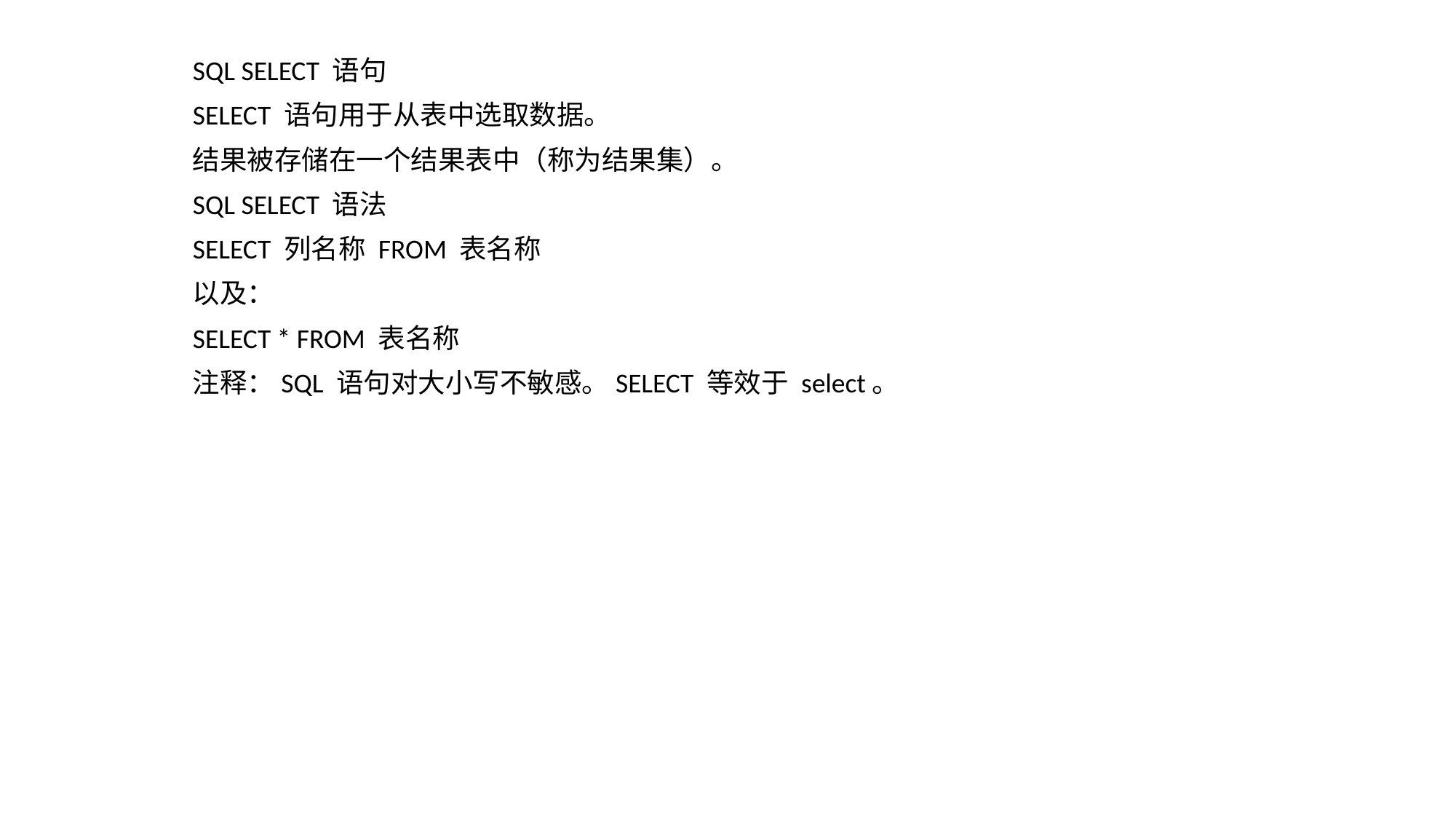

SQL SELECT 语句
SELECT 语句用于从表中选取数据。
结果被存储在一个结果表中（称为结果集）。
SQL SELECT 语法
SELECT 列名称 FROM 表名称
以及：
SELECT * FROM 表名称
注释：SQL 语句对大小写不敏感。SELECT 等效于 select。